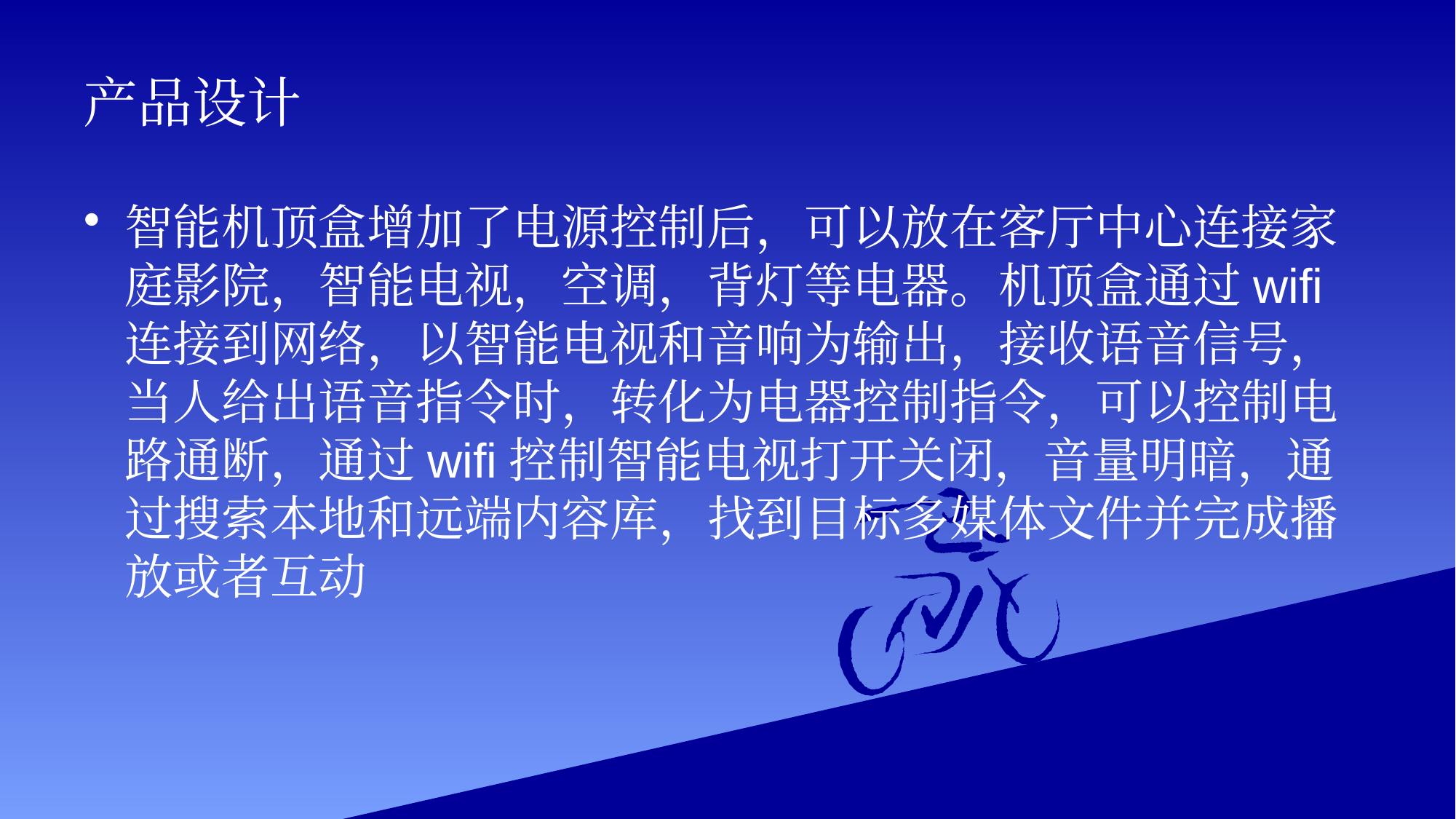

# 产品设计
智能机顶盒增加了电源控制后，可以放在客厅中心连接家庭影院，智能电视，空调，背灯等电器。机顶盒通过wifi连接到网络，以智能电视和音响为输出，接收语音信号，当人给出语音指令时，转化为电器控制指令，可以控制电路通断，通过wifi控制智能电视打开关闭，音量明暗，通过搜索本地和远端内容库，找到目标多媒体文件并完成播放或者互动